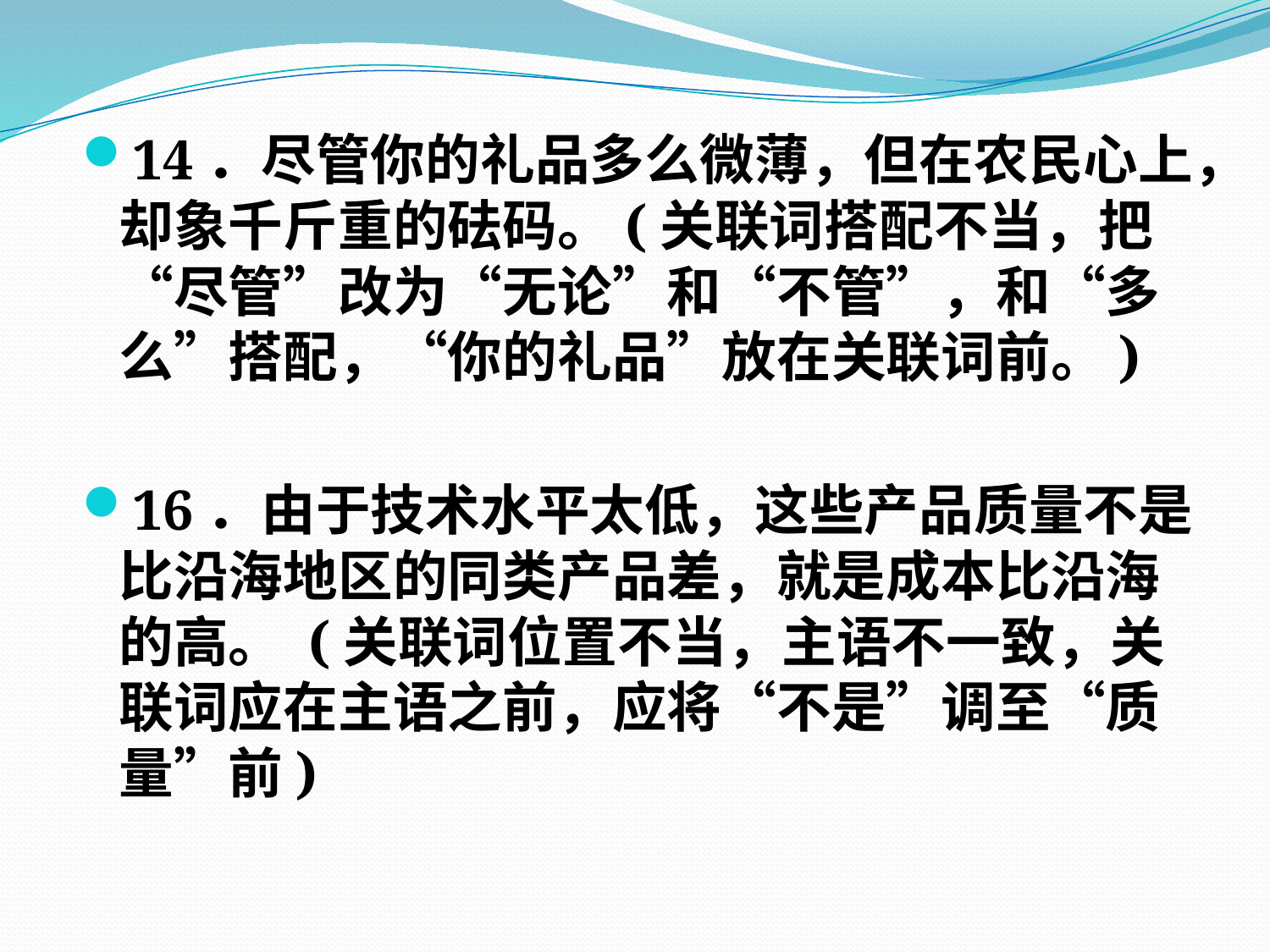

14．尽管你的礼品多么微薄，但在农民心上，却象千斤重的砝码。(关联词搭配不当，把“尽管”改为“无论”和“不管”，和“多么”搭配，“你的礼品”放在关联词前。)

16．由于技术水平太低，这些产品质量不是比沿海地区的同类产品差，就是成本比沿海的高。 (关联词位置不当，主语不一致，关联词应在主语之前，应将“不是”调至“质量”前)